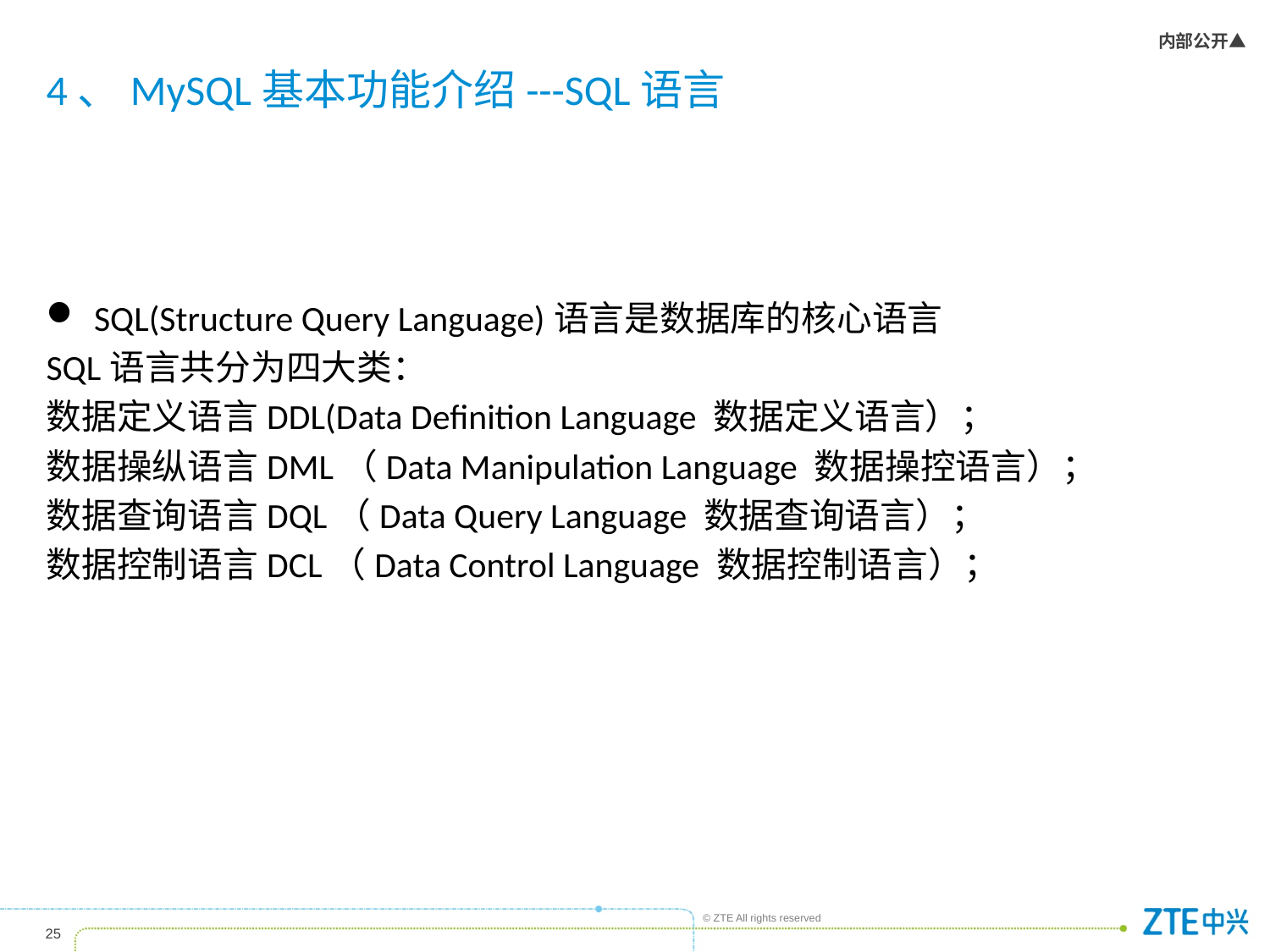

# 4、MySQL基本功能介绍---SQL语言

SQL(Structure Query Language)语言是数据库的核心语言
SQL语言共分为四大类：
数据定义语言DDL(Data Definition Language 数据定义语言）；
数据操纵语言DML（Data Manipulation Language 数据操控语言）；
数据查询语言DQL（Data Query Language 数据查询语言）；
数据控制语言DCL（Data Control Language 数据控制语言）；